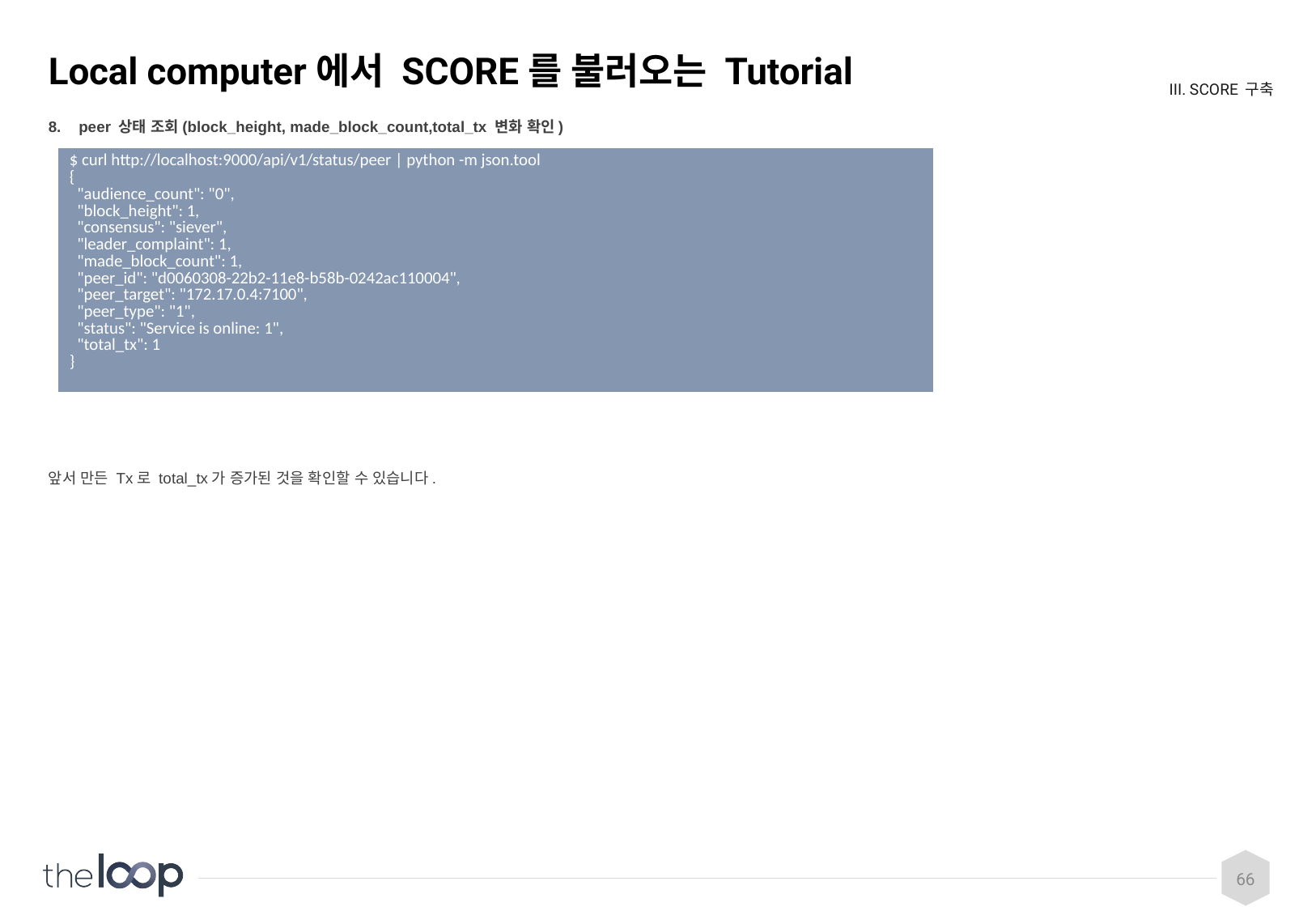

# Local computer에서 SCORE를 불러오는 Tutorial
III. SCORE 구축
peer 상태 조회(block_height, made_block_count,total_tx 변화 확인)

앞서 만든 Tx로 total_tx가 증가된 것을 확인할 수 있습니다.
| $ curl http://localhost:9000/api/v1/status/peer | python -m json.tool { "audience\_count": "0", "block\_height": 1, "consensus": "siever", "leader\_complaint": 1, "made\_block\_count": 1, "peer\_id": "d0060308-22b2-11e8-b58b-0242ac110004", "peer\_target": "172.17.0.4:7100", "peer\_type": "1", "status": "Service is online: 1", "total\_tx": 1 } |
| --- |
66